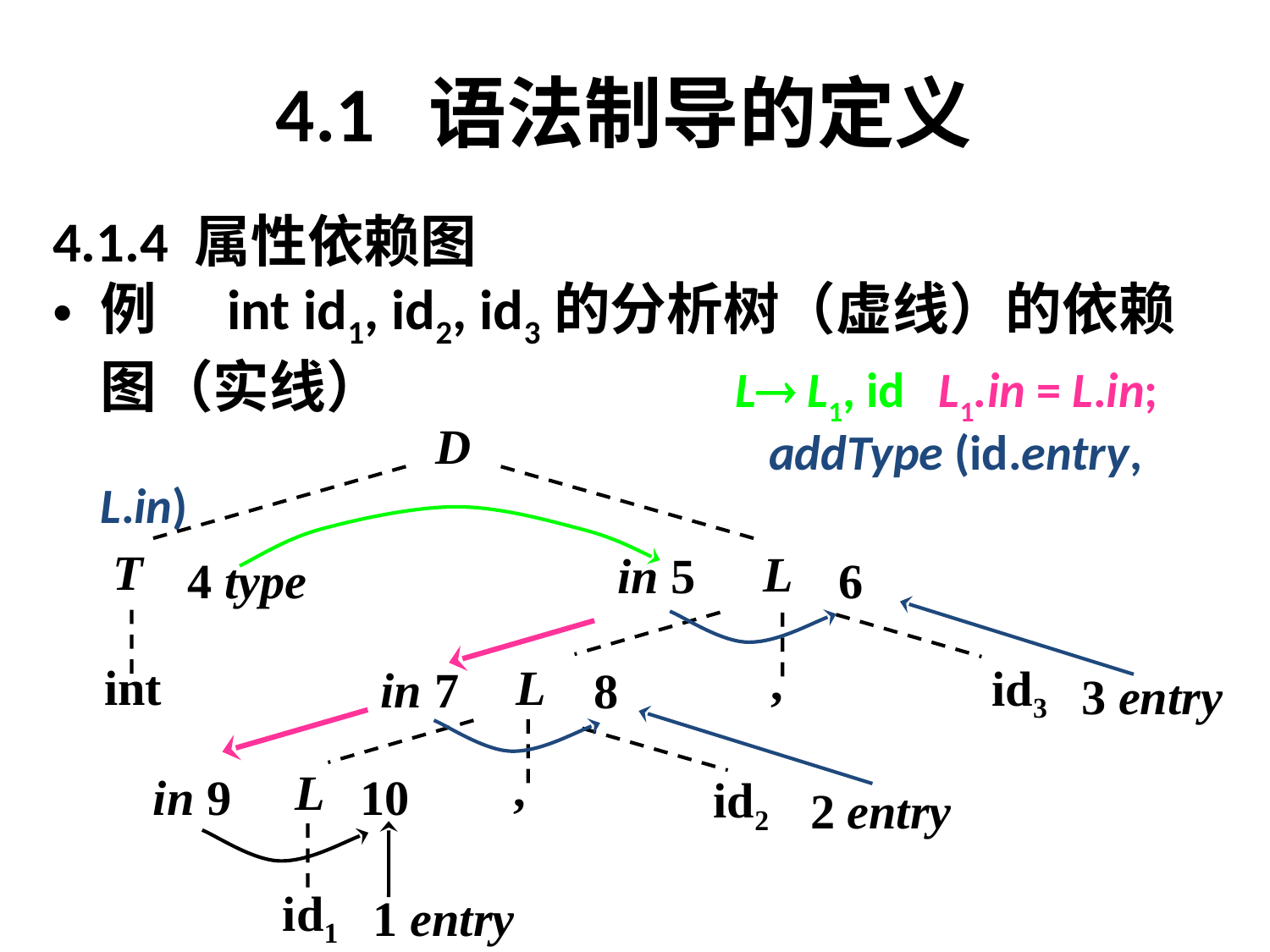

# 4.1  语法制导的定义
4.1.4 属性依赖图
例	int id1, id2, id3的分析树（虚线）的依赖图（实线）			L→ L1, id   L1.in = L.in;
      					   addType (id.entry, L.in)
D

T
L
in 5
4 type
6

,
    int
L
id3
in 7
8
3 entry

,
L
in 9
10
id2
2 entry

id1
1 entry